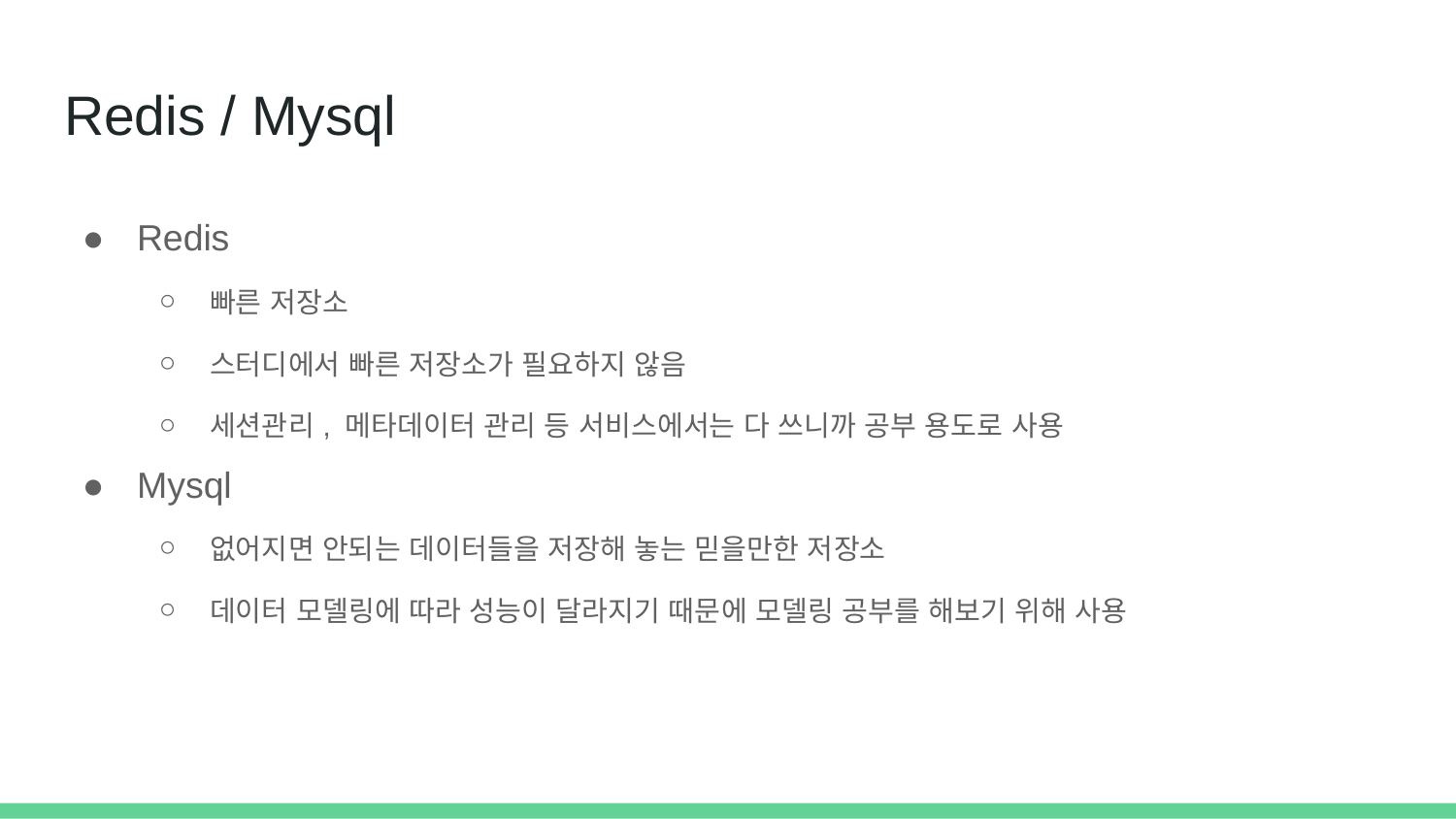

# Redis / Mysql
Redis
빠른 저장소
스터디에서 빠른 저장소가 필요하지 않음
세션관리, 메타데이터 관리 등 서비스에서는 다 쓰니까 공부 용도로 사용
Mysql
없어지면 안되는 데이터들을 저장해 놓는 믿을만한 저장소
데이터 모델링에 따라 성능이 달라지기 때문에 모델링 공부를 해보기 위해 사용